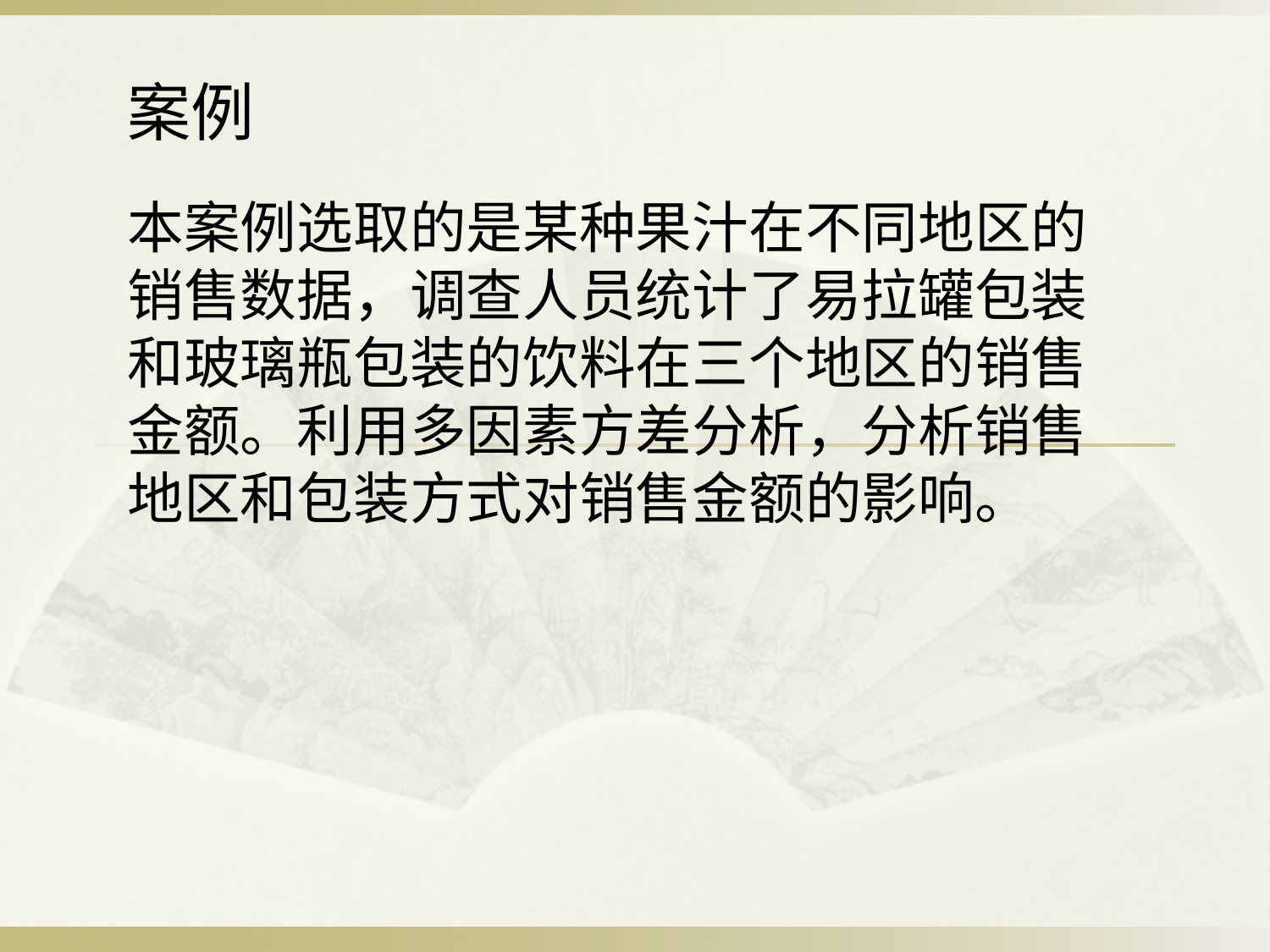

案例
本案例选取的是某种果汁在不同地区的销售数据，调查人员统计了易拉罐包装和玻璃瓶包装的饮料在三个地区的销售金额。利用多因素方差分析，分析销售地区和包装方式对销售金额的影响。